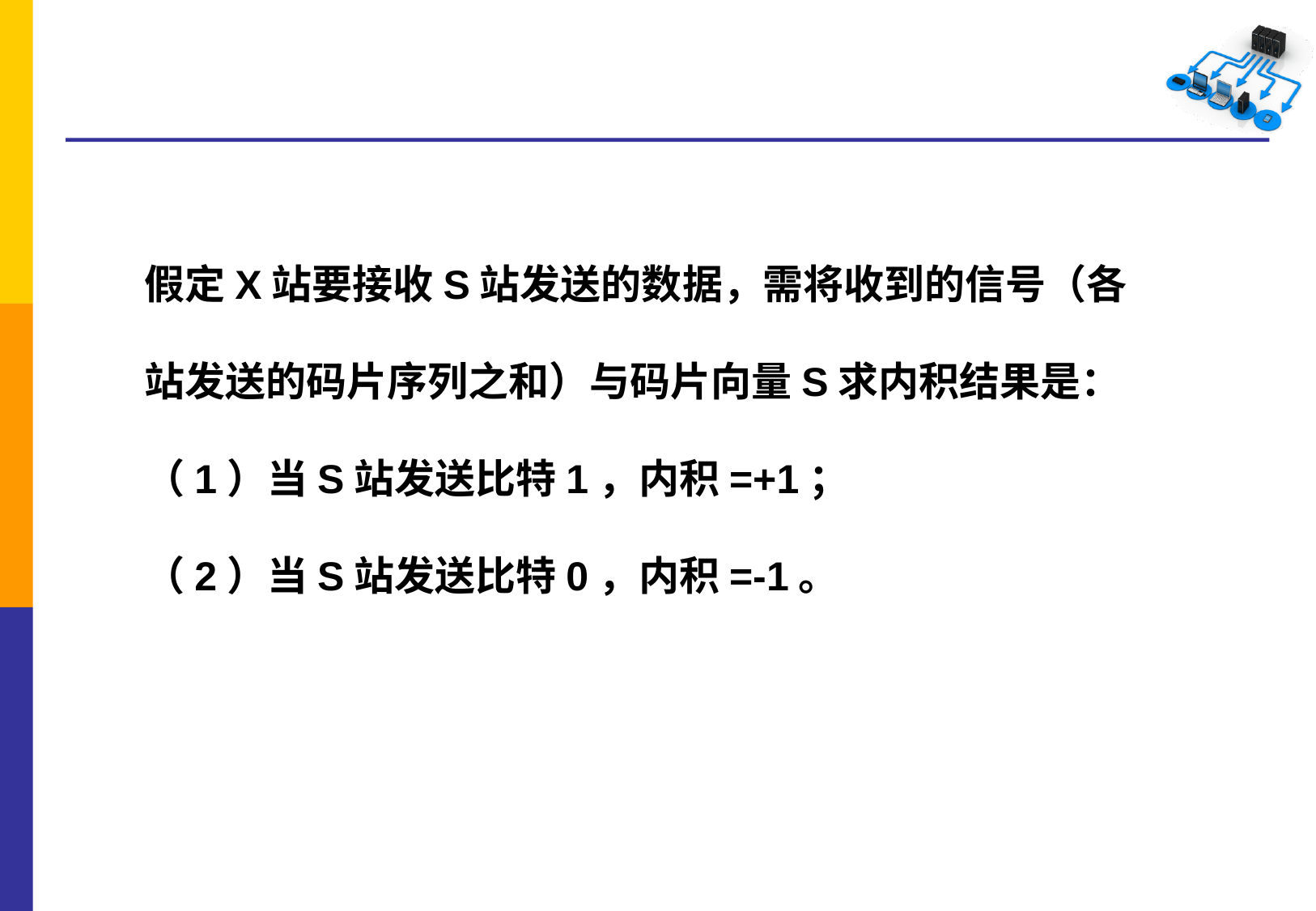

#
假定X站要接收S站发送的数据，需将收到的信号（各站发送的码片序列之和）与码片向量S求内积结果是：
（1）当S站发送比特1，内积=+1；
（2）当S站发送比特0，内积=-1。